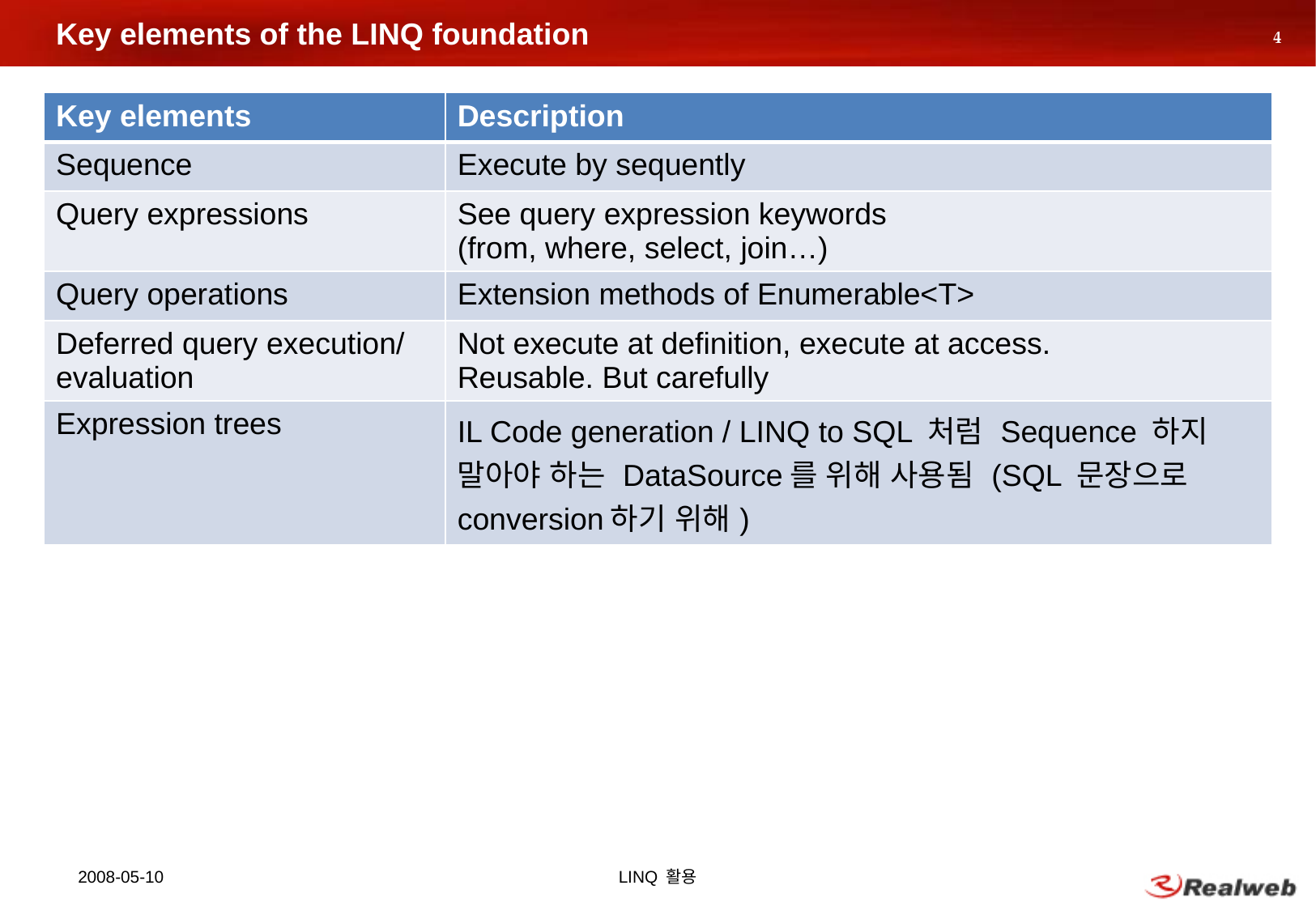

# Key elements of the LINQ foundation
4
| Key elements | Description |
| --- | --- |
| Sequence | Execute by sequently |
| Query expressions | See query expression keywords (from, where, select, join…) |
| Query operations | Extension methods of Enumerable<T> |
| Deferred query execution/evaluation | Not execute at definition, execute at access. Reusable. But carefully |
| Expression trees | IL Code generation / LINQ to SQL 처럼 Sequence 하지 말아야 하는 DataSource를 위해 사용됨 (SQL 문장으로 conversion하기 위해) |
2008-05-10
LINQ 활용